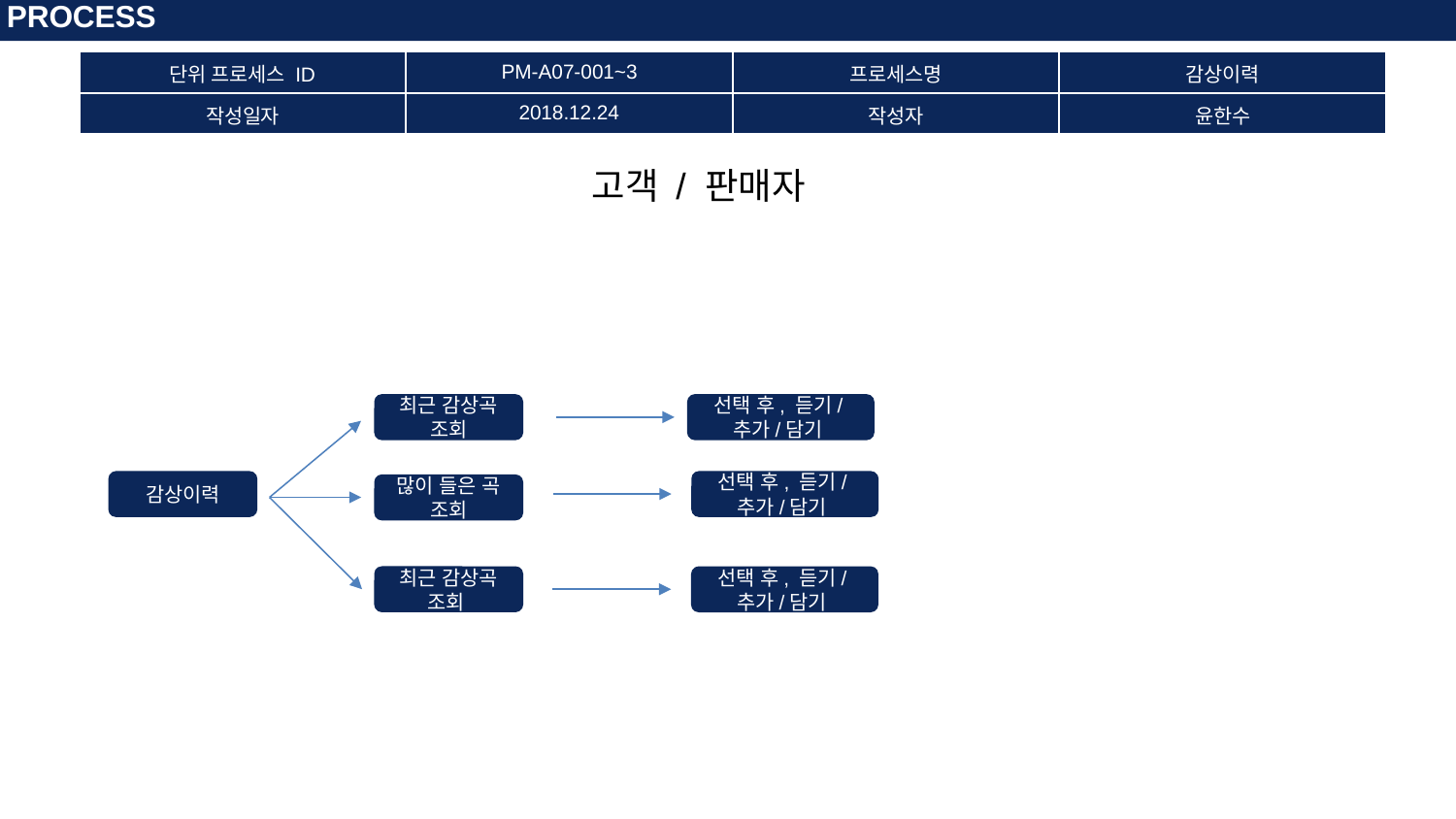

PROCESS
PROCESS
| 단위 프로세스 ID | PM-A07-001~3 | 프로세스명 | 감상이력 |
| --- | --- | --- | --- |
| 작성일자 | 2018.12.24 | 작성자 | 윤한수 |
고객 / 판매자
선택 후, 듣기/추가/담기
최근 감상곡 조회
감상이력
선택 후, 듣기/추가/담기
많이 들은 곡
조회
최근 감상곡
조회
선택 후, 듣기/추가/담기